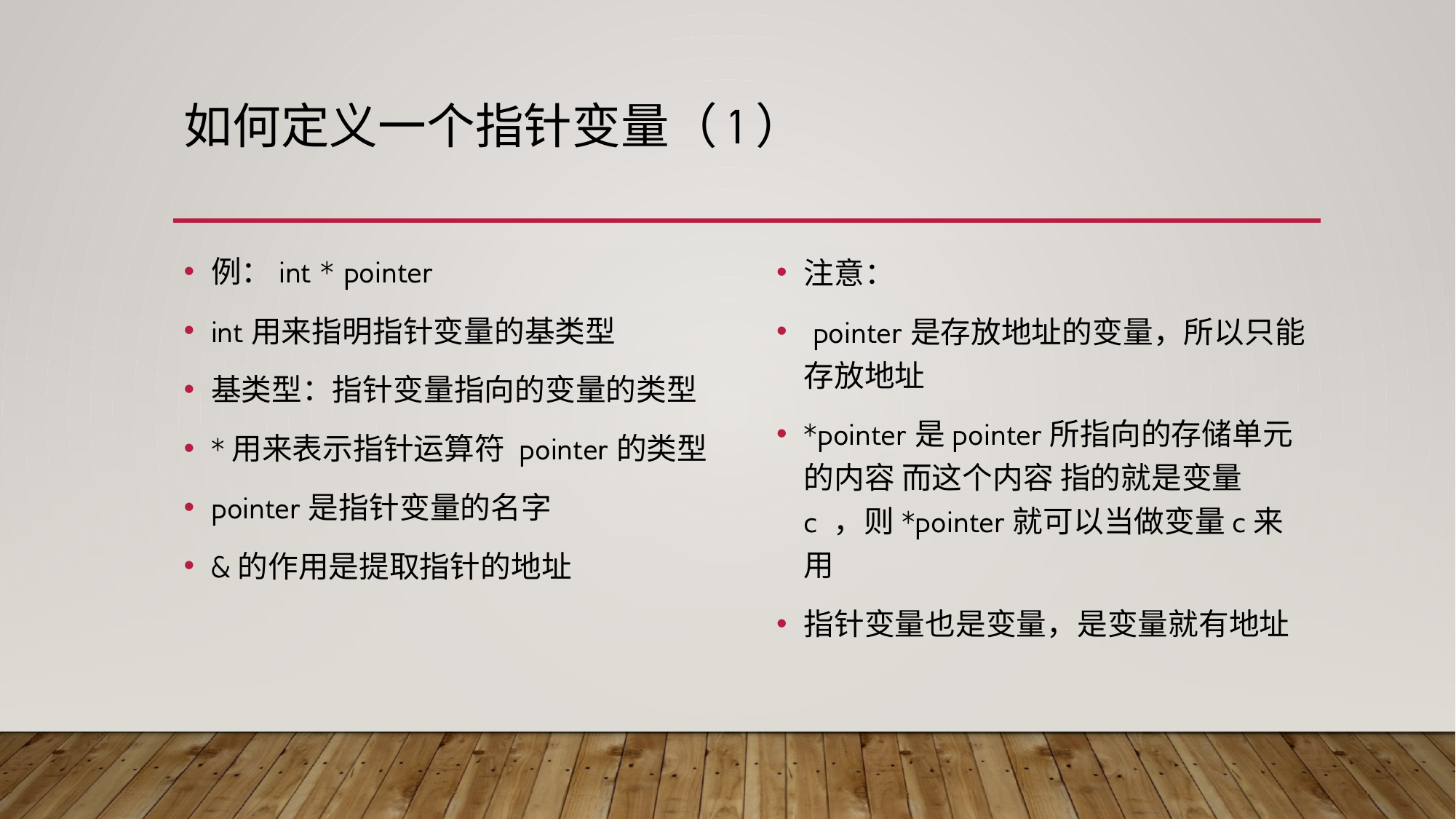

# 如何定义一个指针变量（1）
例：int * pointer
int用来指明指针变量的基类型
基类型：指针变量指向的变量的类型
*用来表示指针运算符 pointer的类型
pointer是指针变量的名字
&的作用是提取指针的地址

注意：
 pointer是存放地址的变量，所以只能存放地址
*pointer是pointer所指向的存储单元的内容 而这个内容 指的就是变量c ，则*pointer就可以当做变量c来用
指针变量也是变量，是变量就有地址